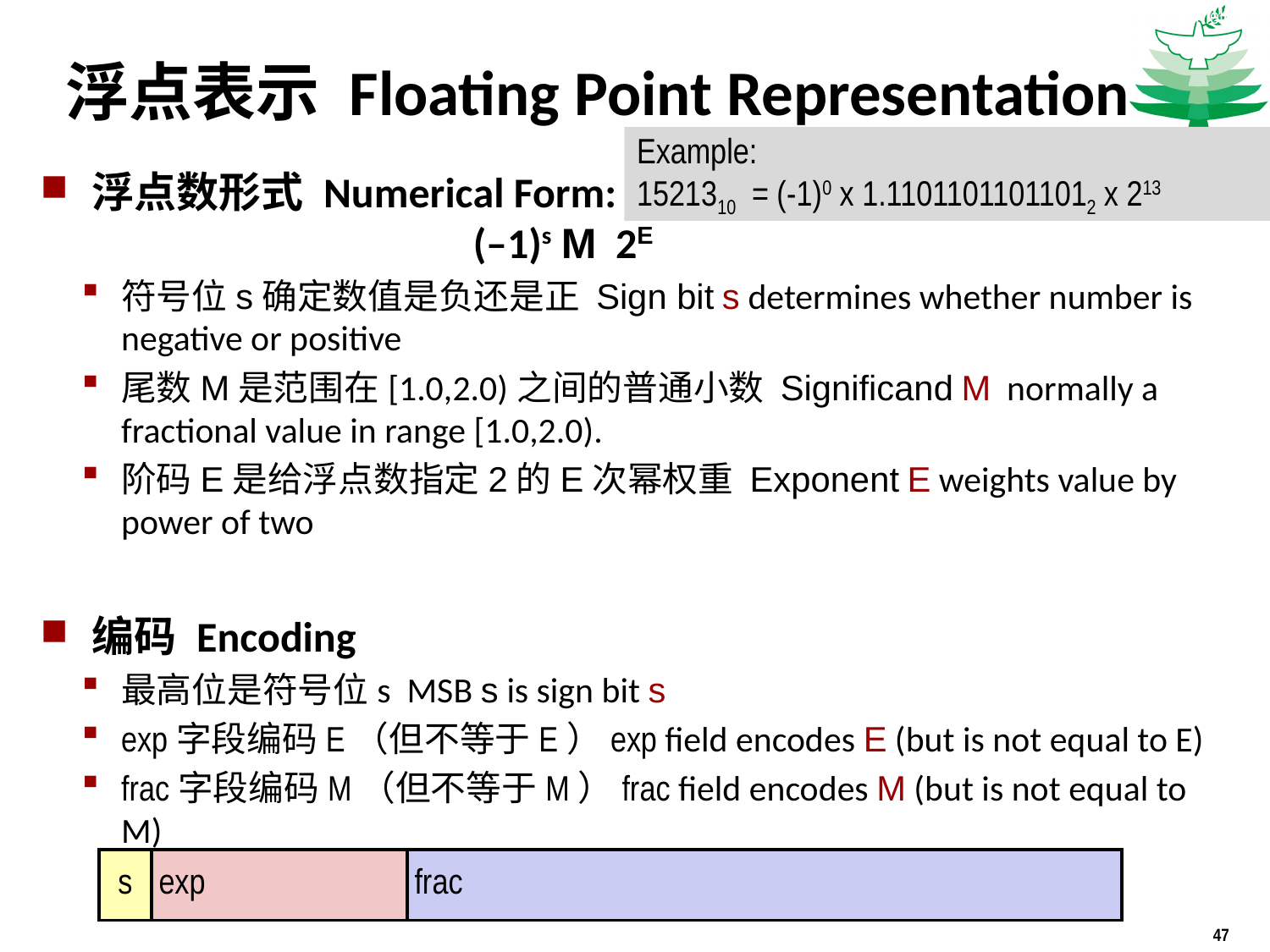

Carnegie Mellon
# 浮点表示 Floating Point Representation
Example:
1521310  = (-1)0 x 1.11011011011012 x 213
浮点数形式 Numerical Form:
			(–1)s M  2E
符号位s确定数值是负还是正 Sign bit s determines whether number is negative or positive
尾数M是范围在[1.0,2.0)之间的普通小数 Significand M  normally a fractional value in range [1.0,2.0).
阶码E是给浮点数指定2的E次幂权重 Exponent E weights value by power of two

编码 Encoding
最高位是符号位s  MSB s is sign bit s
exp字段编码E（但不等于E）exp field encodes E (but is not equal to E)
frac字段编码M（但不等于M）frac field encodes M (but is not equal to M)
| s | exp | frac |
| --- | --- | --- |